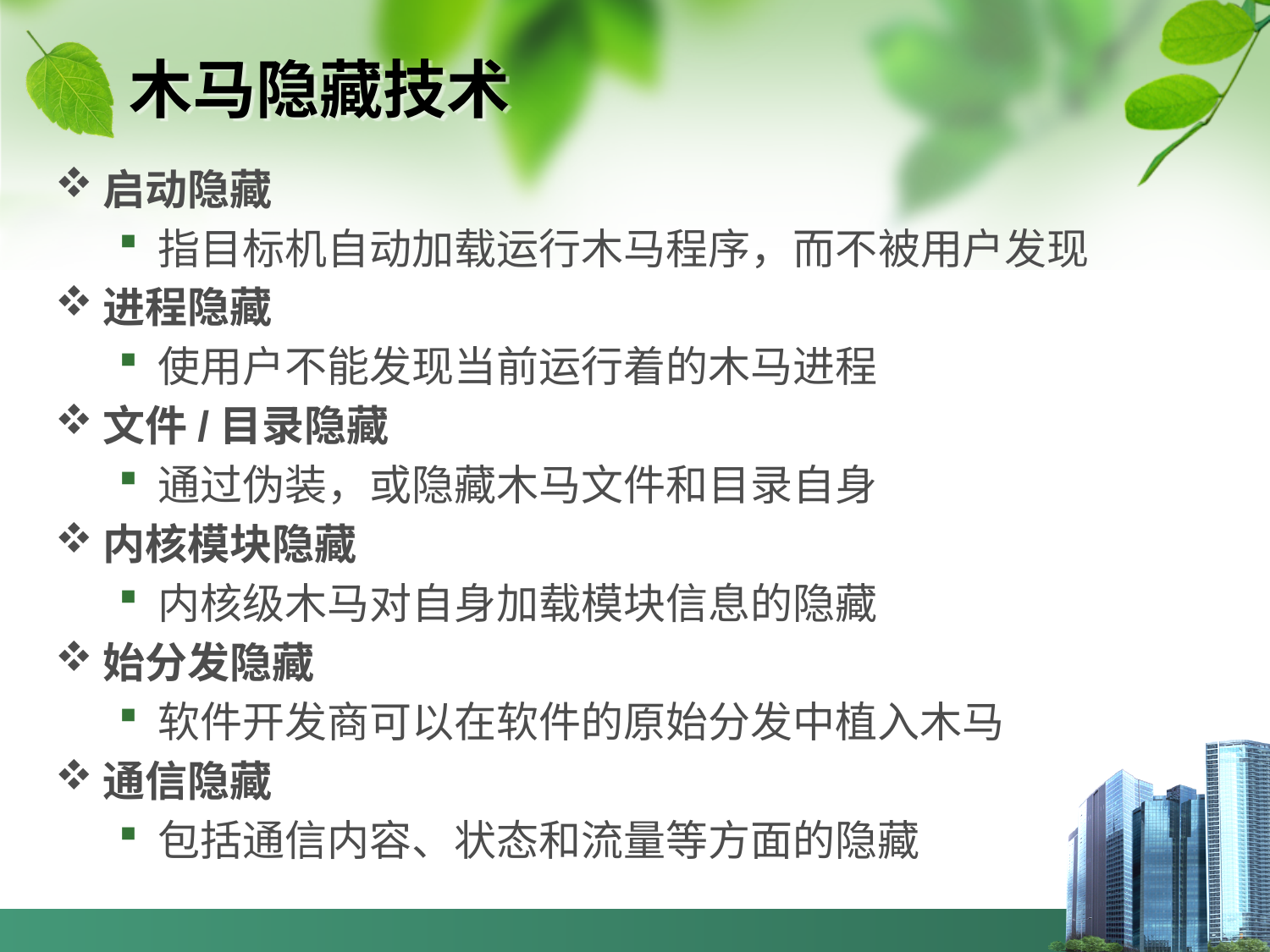

# 木马隐藏技术
启动隐藏
指目标机自动加载运行木马程序，而不被用户发现
进程隐藏
使用户不能发现当前运行着的木马进程
文件/目录隐藏
通过伪装，或隐藏木马文件和目录自身
内核模块隐藏
内核级木马对自身加载模块信息的隐藏
始分发隐藏
软件开发商可以在软件的原始分发中植入木马
通信隐藏
包括通信内容、状态和流量等方面的隐藏